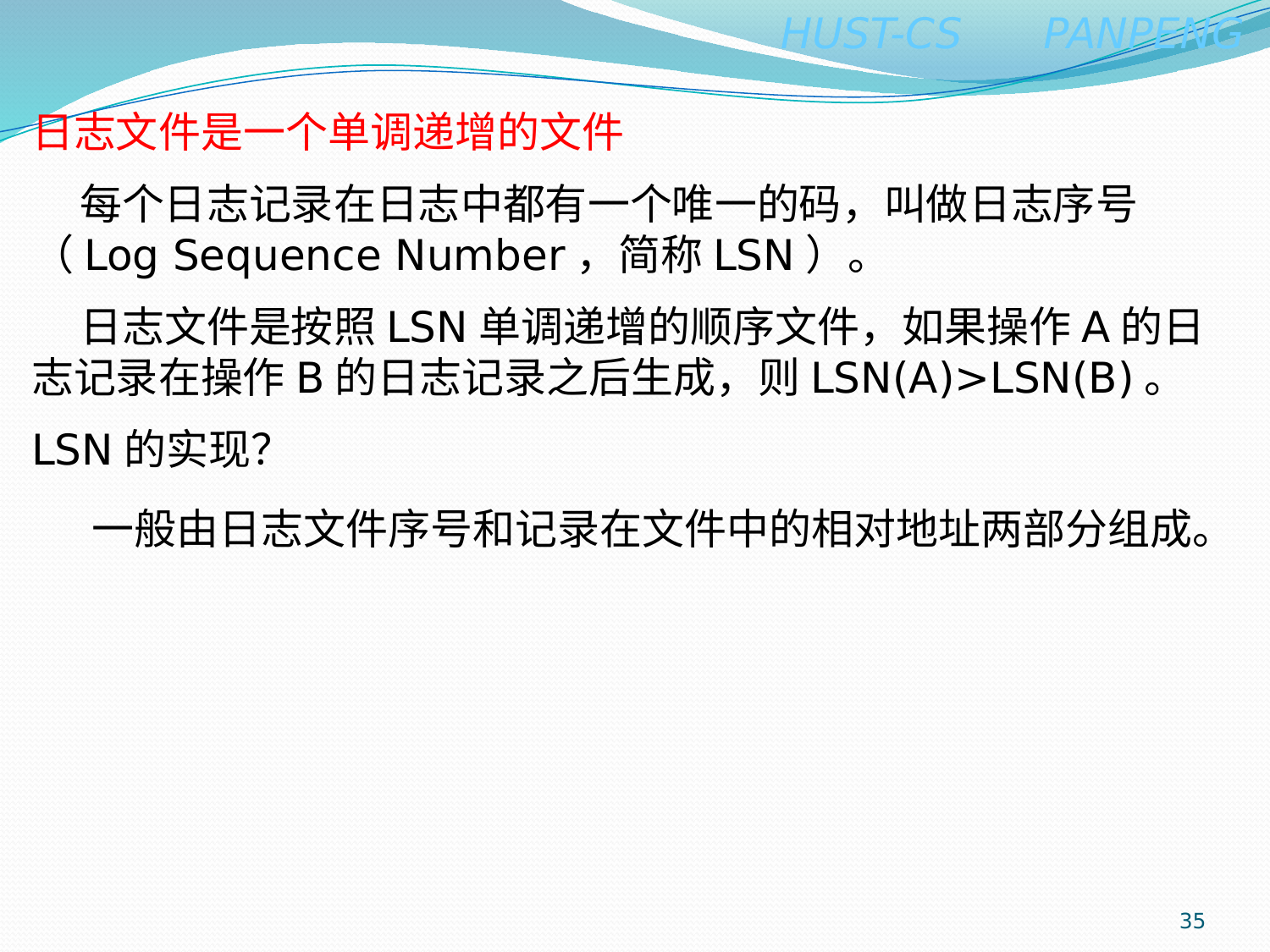

日志文件是一个单调递增的文件
    每个日志记录在日志中都有一个唯一的码，叫做日志序号（Log Sequence Number，简称LSN）。
    日志文件是按照LSN单调递增的顺序文件，如果操作A的日志记录在操作B的日志记录之后生成，则LSN(A)>LSN(B)。
LSN的实现？
 一般由日志文件序号和记录在文件中的相对地址两部分组成。
35